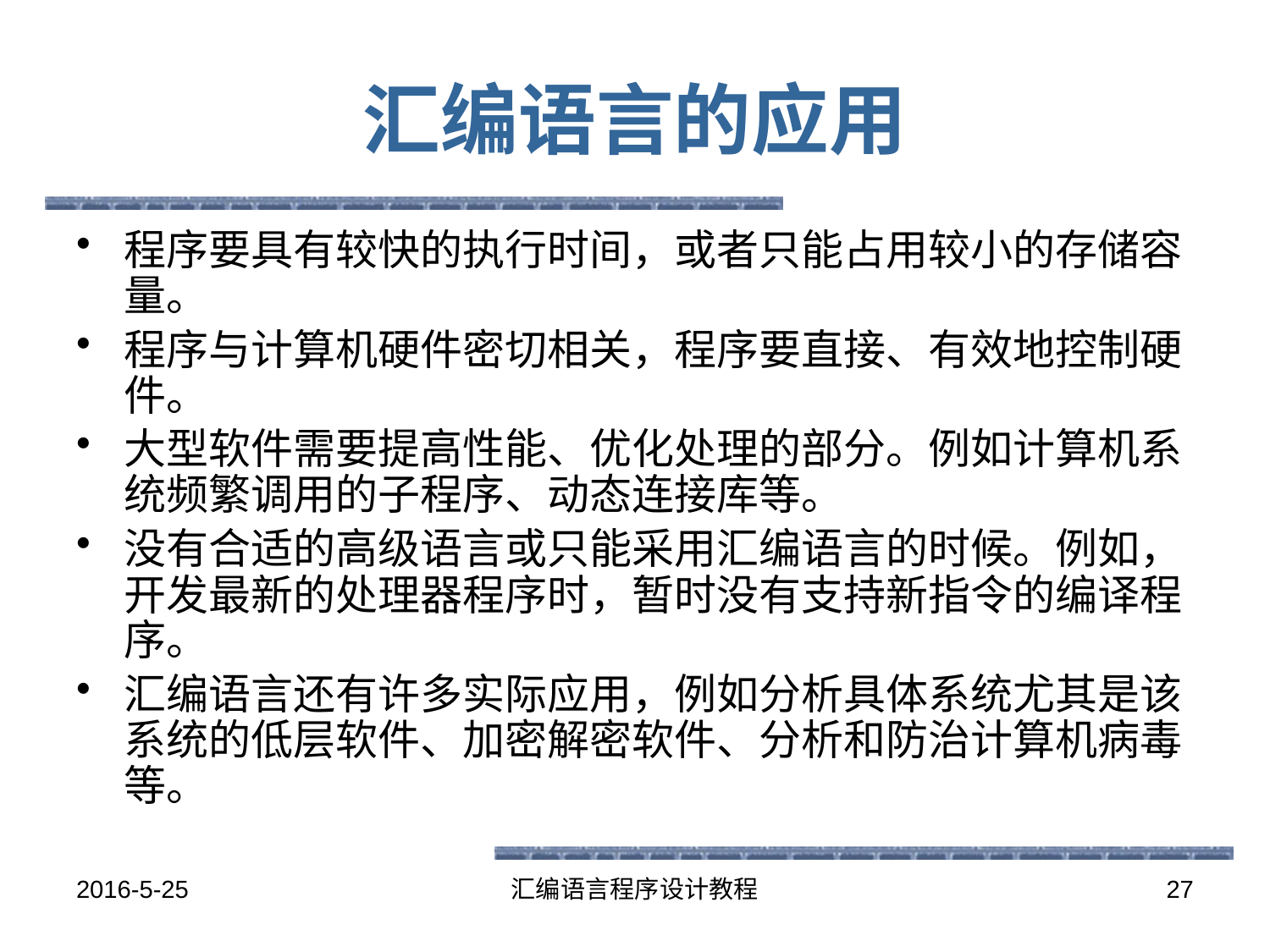

# 汇编语言的应用
程序要具有较快的执行时间，或者只能占用较小的存储容量。
程序与计算机硬件密切相关，程序要直接、有效地控制硬件。
大型软件需要提高性能、优化处理的部分。例如计算机系统频繁调用的子程序、动态连接库等。
没有合适的高级语言或只能采用汇编语言的时候。例如，开发最新的处理器程序时，暂时没有支持新指令的编译程序。
汇编语言还有许多实际应用，例如分析具体系统尤其是该系统的低层软件、加密解密软件、分析和防治计算机病毒等。
2016-5-25
汇编语言程序设计教程
27